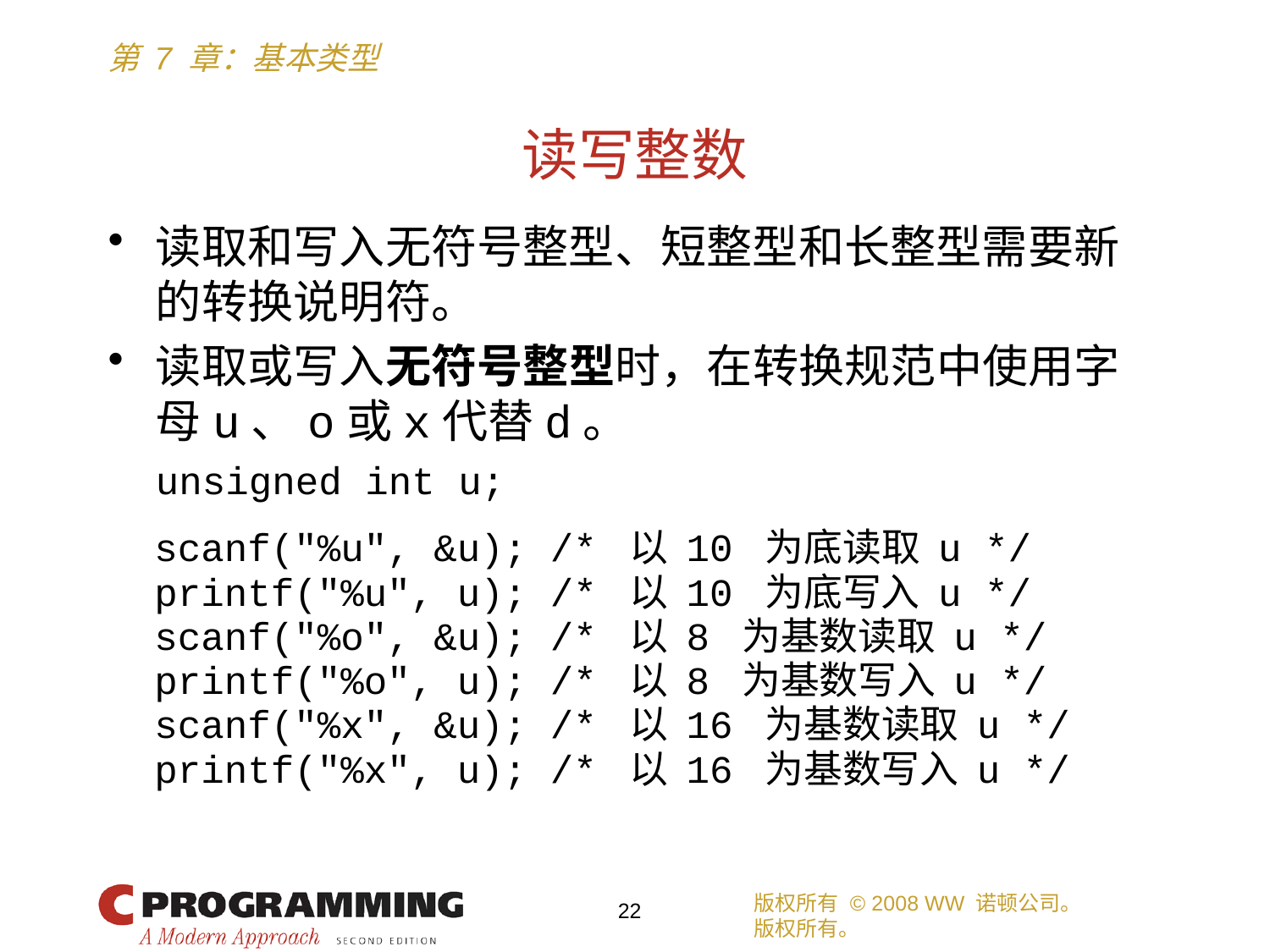

# 读写整数
读取和写入无符号整型、短整型和长整型需要新的转换说明符。
读取或写入无符号整型时，在转换规范中使用字母u、o或x代替d。
	unsigned int u;

  scanf("%u", &u); /* 以 10 为底读取 u */
  printf("%u", u); /* 以 10 为底写入 u */
  scanf("%o", &u); /* 以 8 为基数读取 u */
  printf("%o", u); /* 以 8 为基数写入 u */
  scanf("%x", &u); /* 以 16 为基数读取 u */
  printf("%x", u); /* 以 16 为基数写入 u */
版权所有 © 2008 WW 诺顿公司。
版权所有。
22